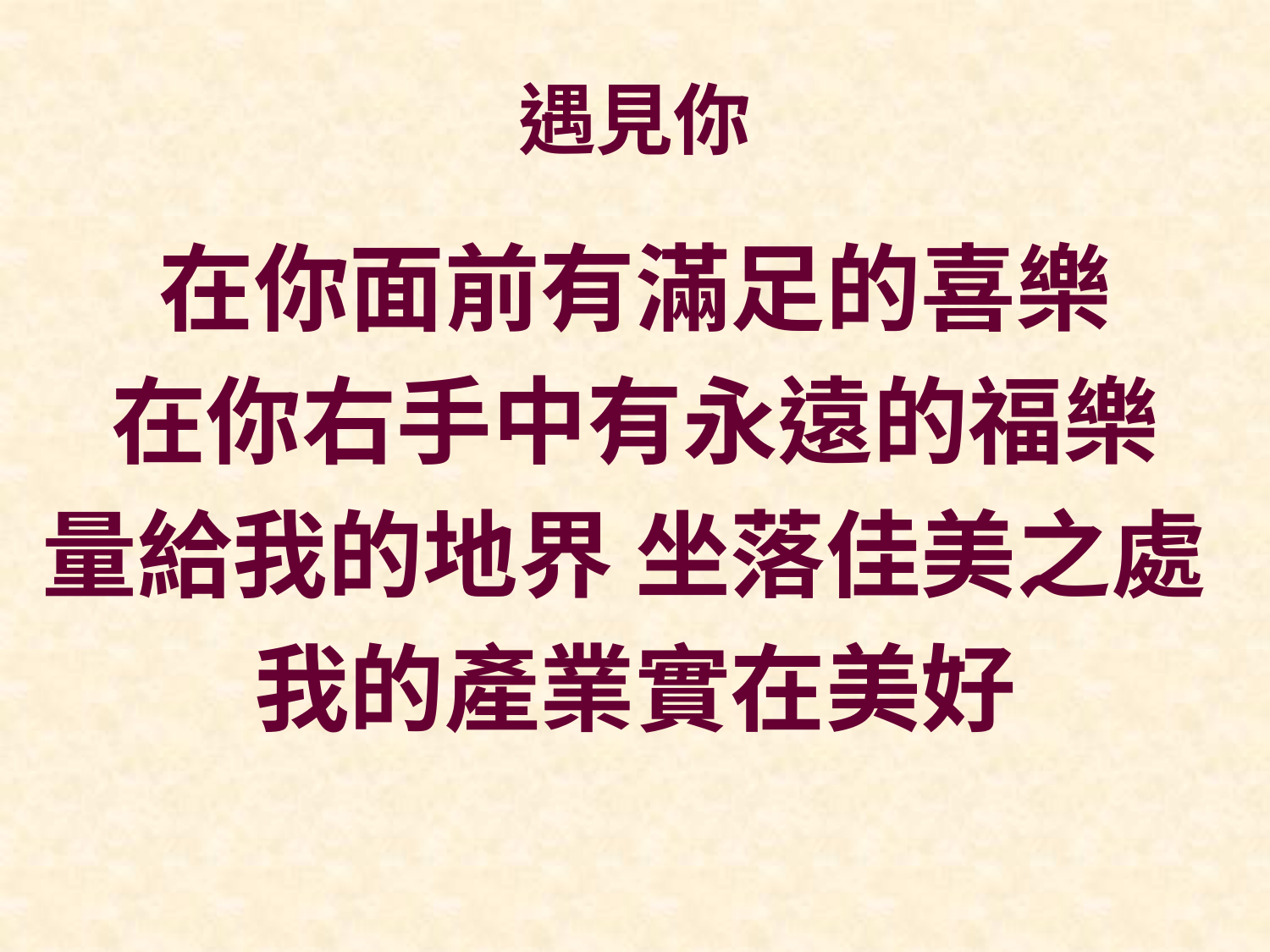

# 遇見你
在你面前有滿足的喜樂
在你右手中有永遠的福樂
量給我的地界 坐落佳美之處
我的產業實在美好